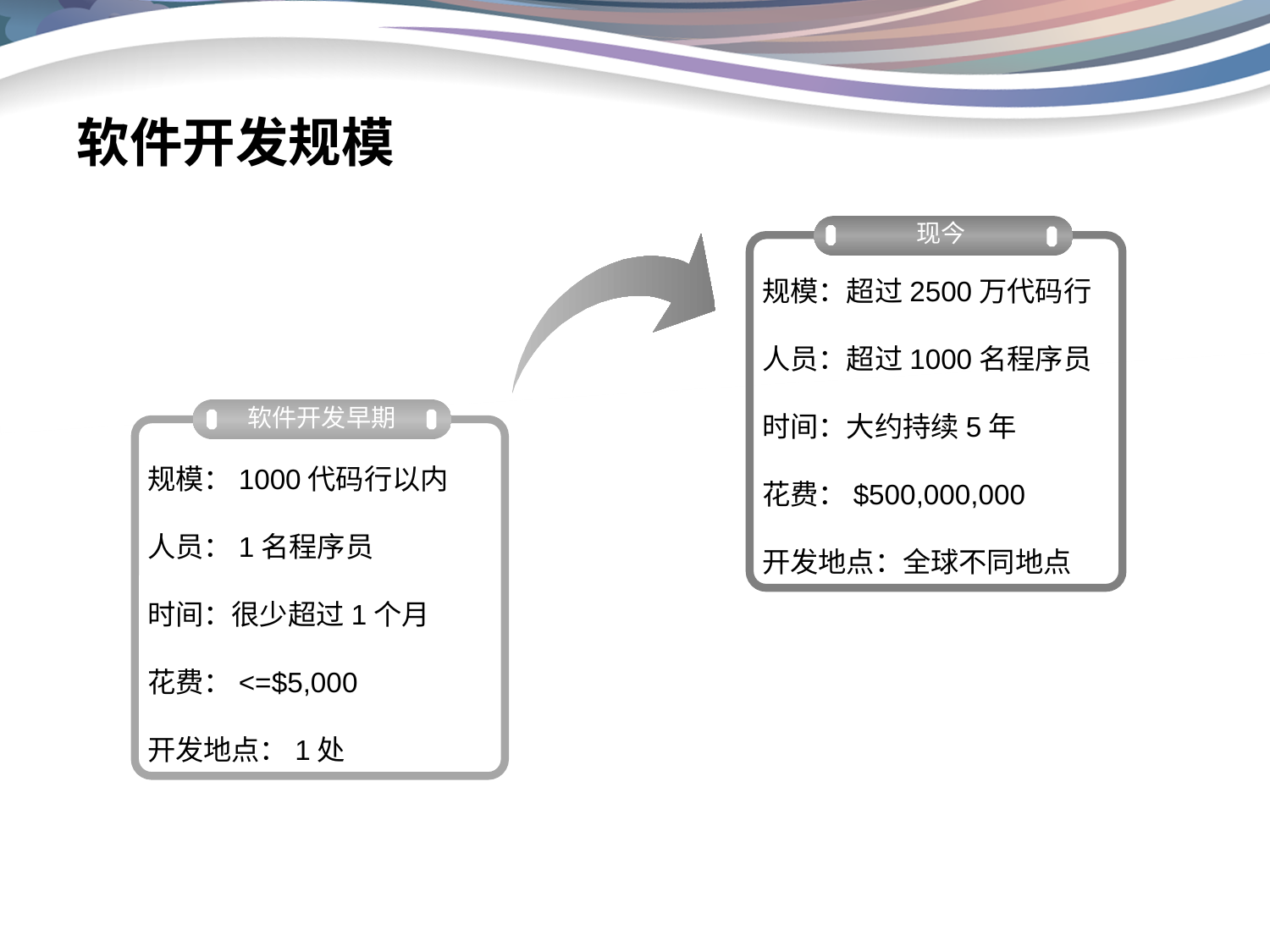

# 软件开发规模

现今

规模：超过2500万代码行

人员：超过1000名程序员

时间：大约持续5年

花费：$500,000,000

开发地点：全球不同地点

软件开发早期

规模：1000代码行以内

人员：1名程序员

时间：很少超过1个月

花费：<=$5,000

开发地点：1处